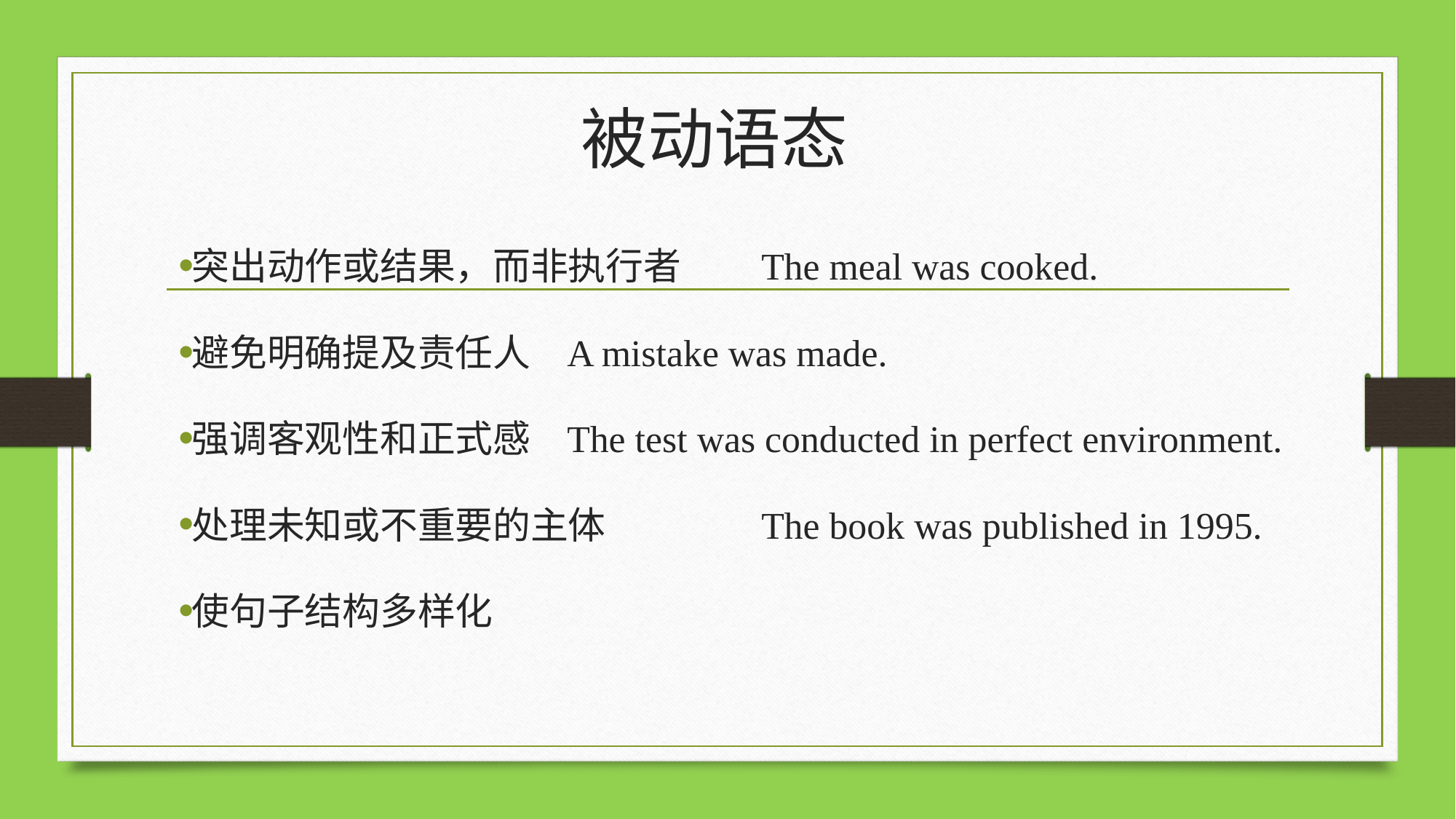

# 被动语态
突出动作或结果，而非执行者	The meal was cooked.
避免明确提及责任人		A mistake was made.
强调客观性和正式感		The test was conducted in perfect environment.
处理未知或不重要的主体		The book was published in 1995.
使句子结构多样化